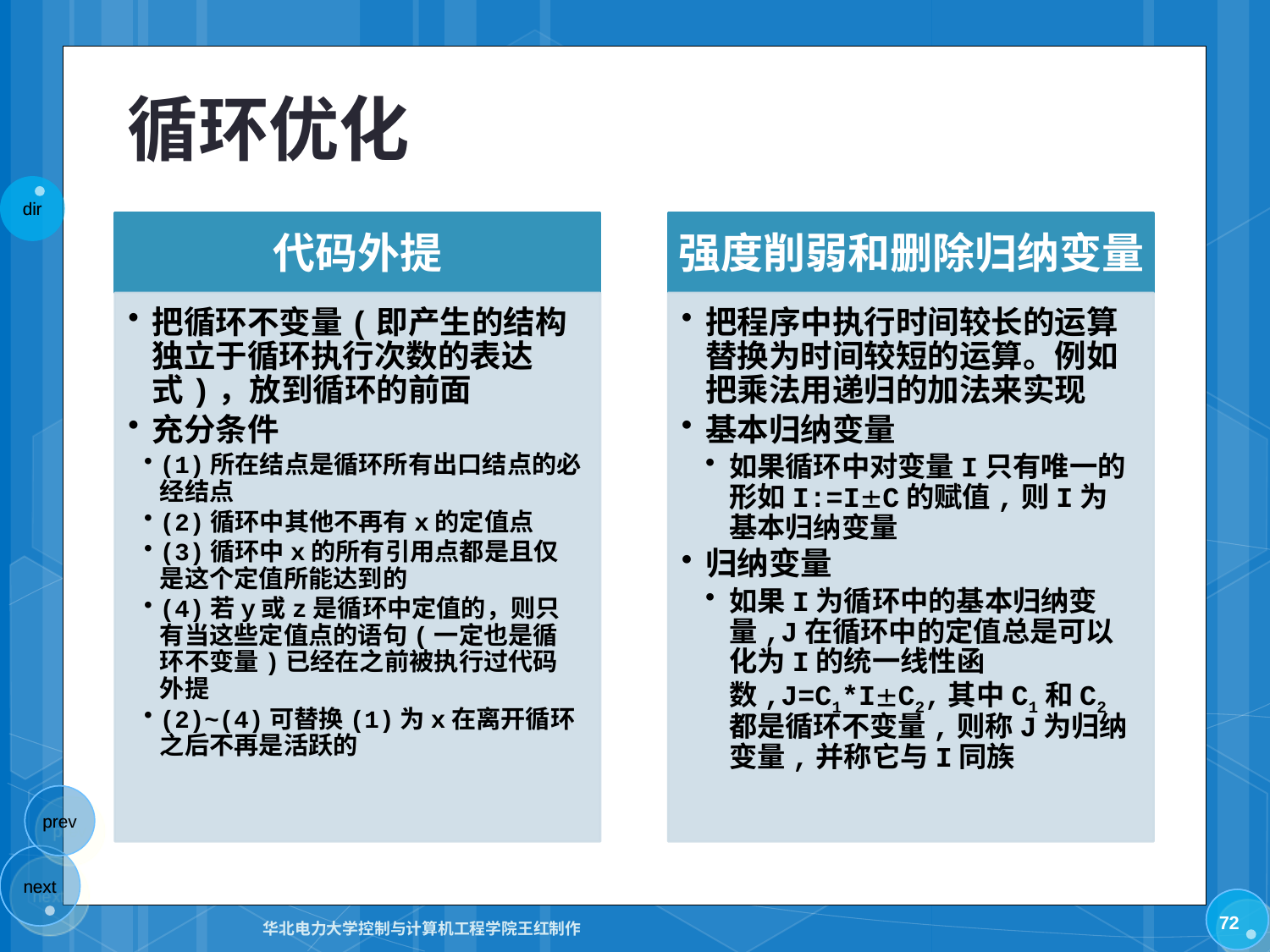

# 循环优化
代码外提
把循环不变量(即产生的结构独立于循环执行次数的表达式)，放到循环的前面
充分条件
(1)所在结点是循环所有出口结点的必经结点
(2)循环中其他不再有x的定值点
(3)循环中x的所有引用点都是且仅是这个定值所能达到的
(4)若y或z是循环中定值的，则只有当这些定值点的语句(一定也是循环不变量)已经在之前被执行过代码外提
(2)~(4)可替换(1)为x在离开循环之后不再是活跃的

强度削弱和删除归纳变量
把程序中执行时间较长的运算替换为时间较短的运算。例如把乘法用递归的加法来实现
基本归纳变量
如果循环中对变量I只有唯一的形如I:=I±C的赋值,则I为基本归纳变量
归纳变量
如果I为循环中的基本归纳变量,J在循环中的定值总是可以化为I的统一线性函数,J=C1*I±C2,其中C1和C2都是循环不变量,则称J为归纳变量,并称它与I同族

72
华北电力大学控制与计算机工程学院王红制作